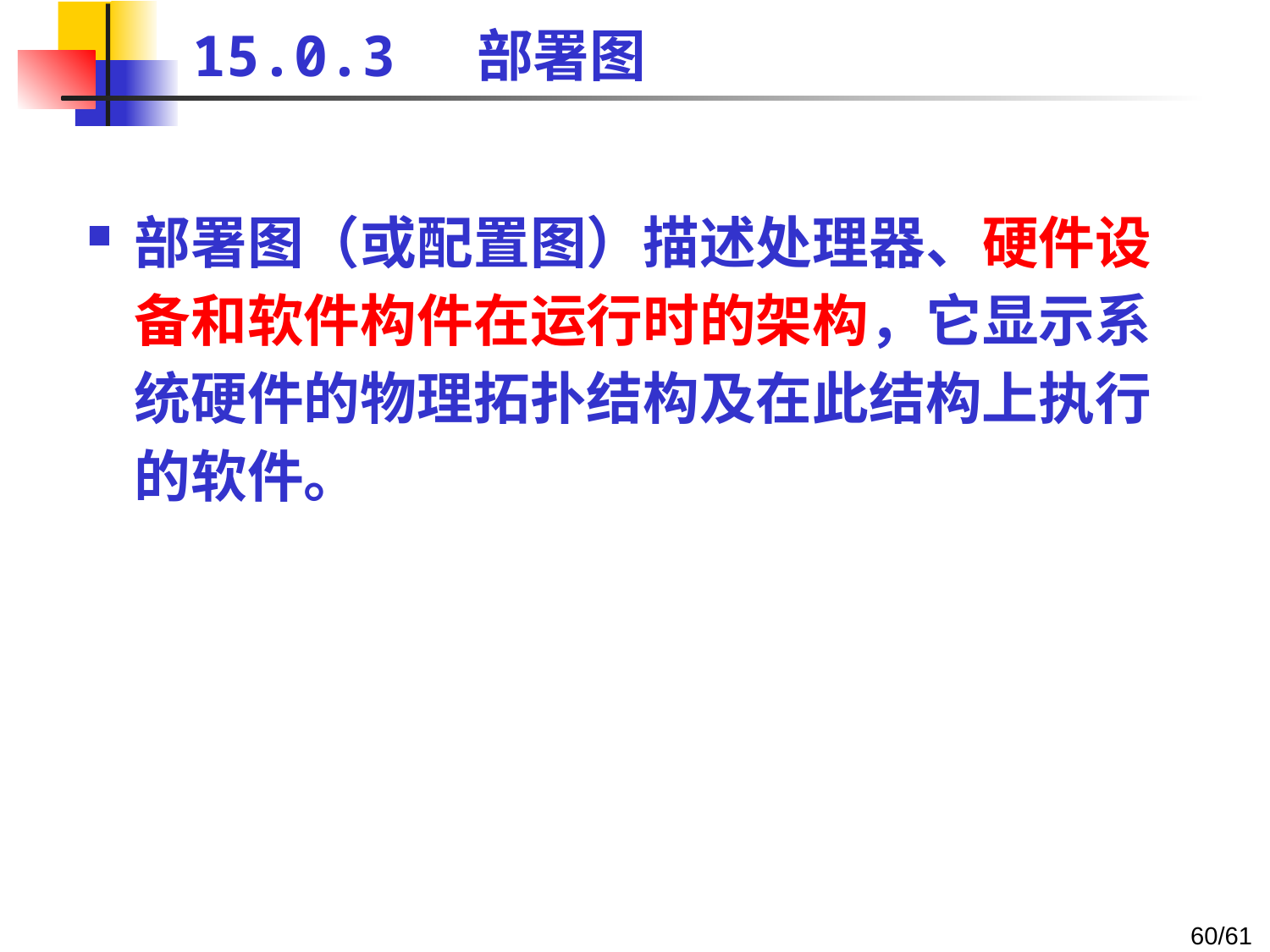

15.0.3  部署图
部署图（或配置图）描述处理器、硬件设备和软件构件在运行时的架构，它显示系统硬件的物理拓扑结构及在此结构上执行的软件。
60/61